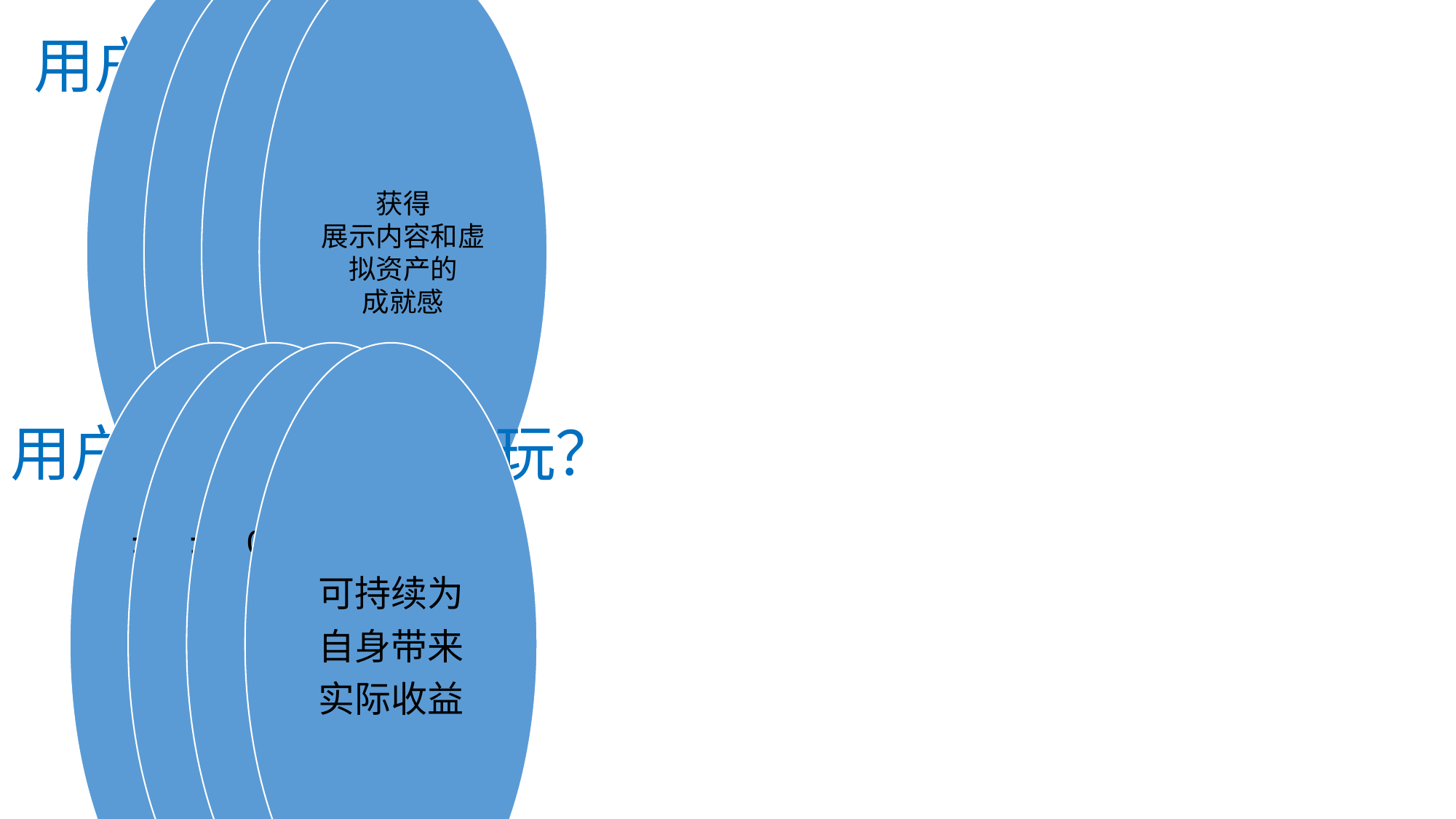

获得
喜悦感
获得
满足感
获得
趣味感
获得
成就感
用户为什么想玩？

用户为什么想一直玩？